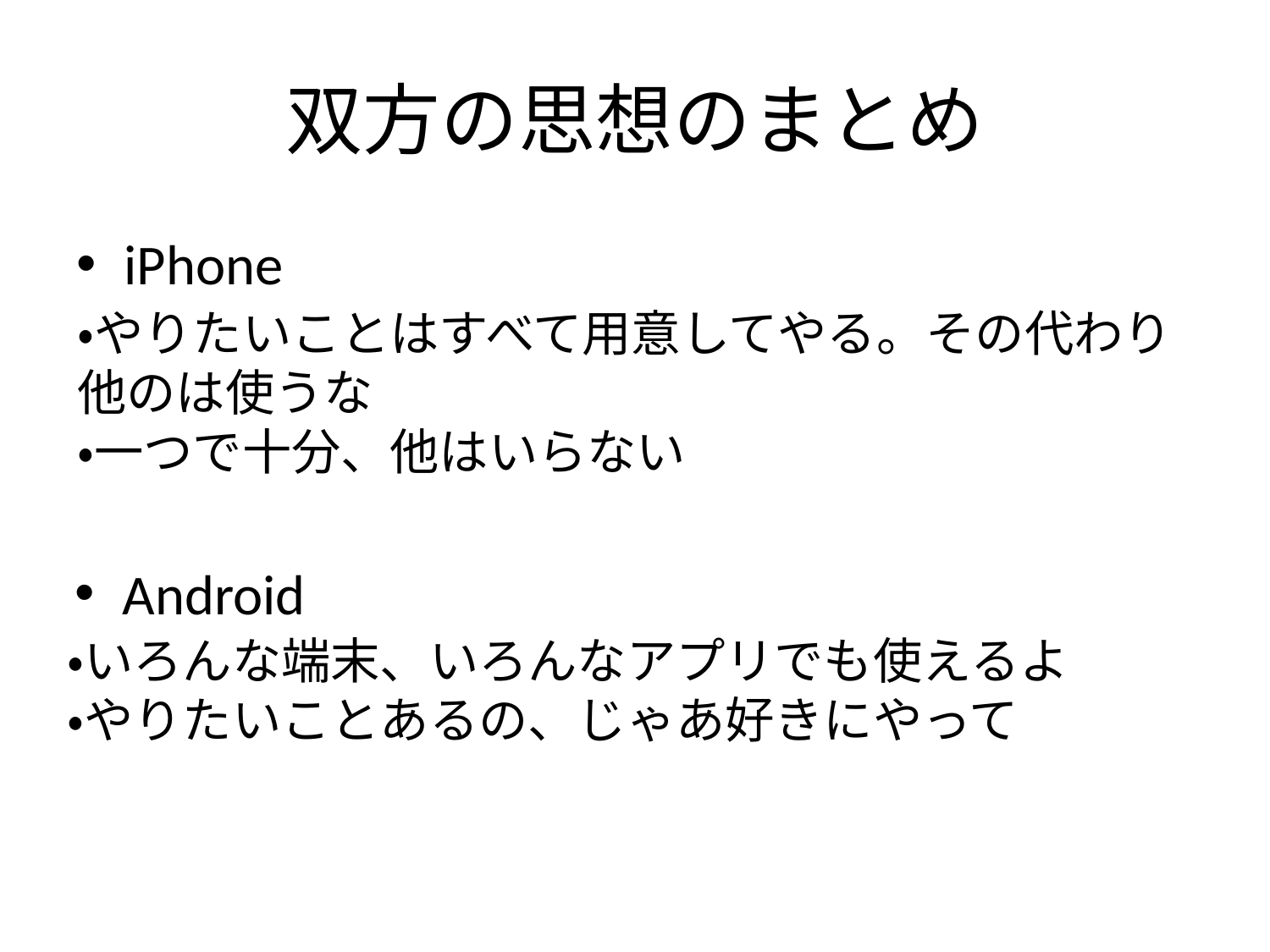

# 双方の思想のまとめ
iPhone
・やりたいことはすべて用意してやる。その代わり他のは使うな
・一つで十分、他はいらない
Android
・いろんな端末、いろんなアプリでも使えるよ
・やりたいことあるの、じゃあ好きにやって